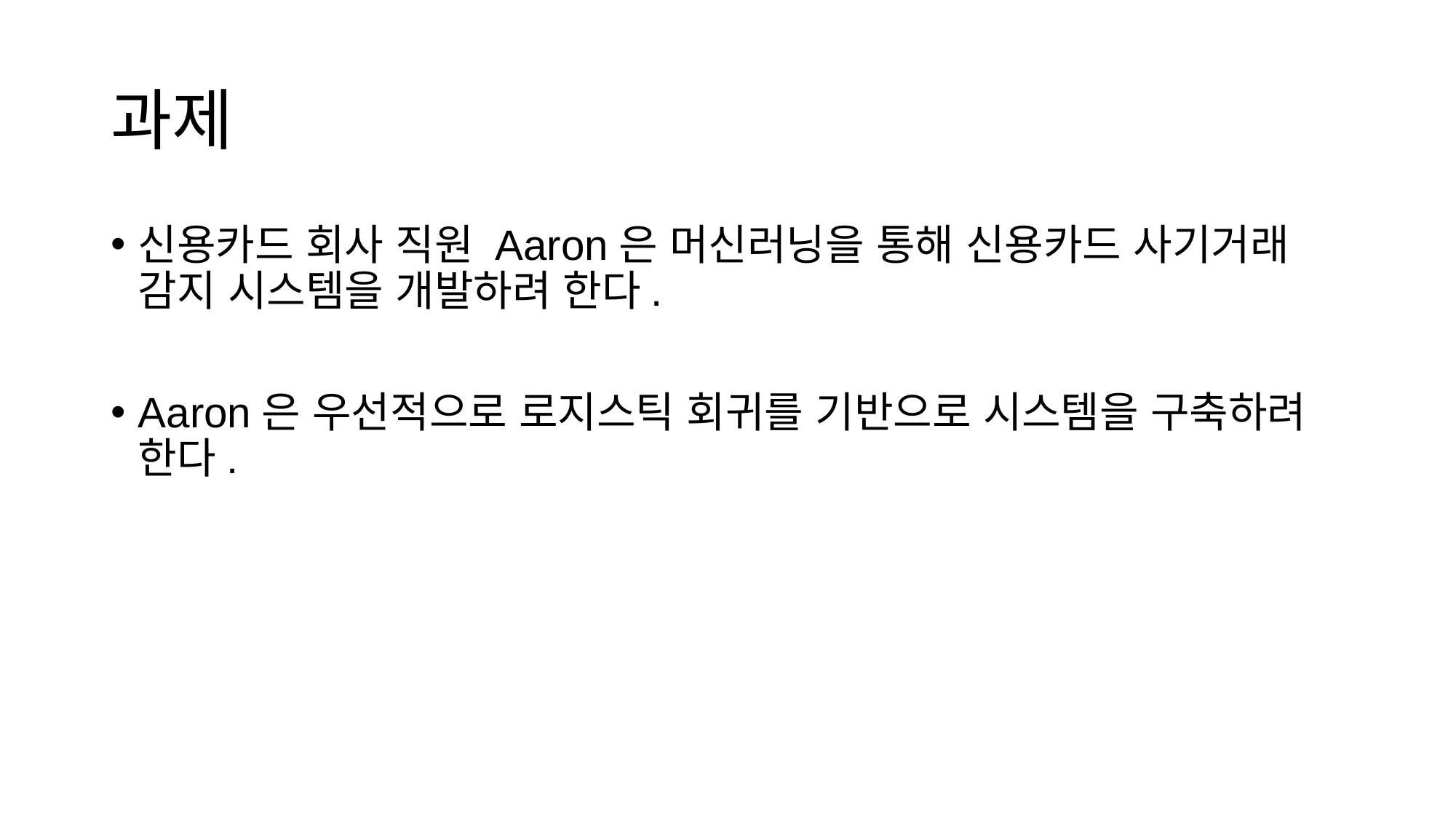

# 과제
신용카드 회사 직원 Aaron은 머신러닝을 통해 신용카드 사기거래 감지 시스템을 개발하려 한다.

Aaron은 우선적으로 로지스틱 회귀를 기반으로 시스템을 구축하려 한다.